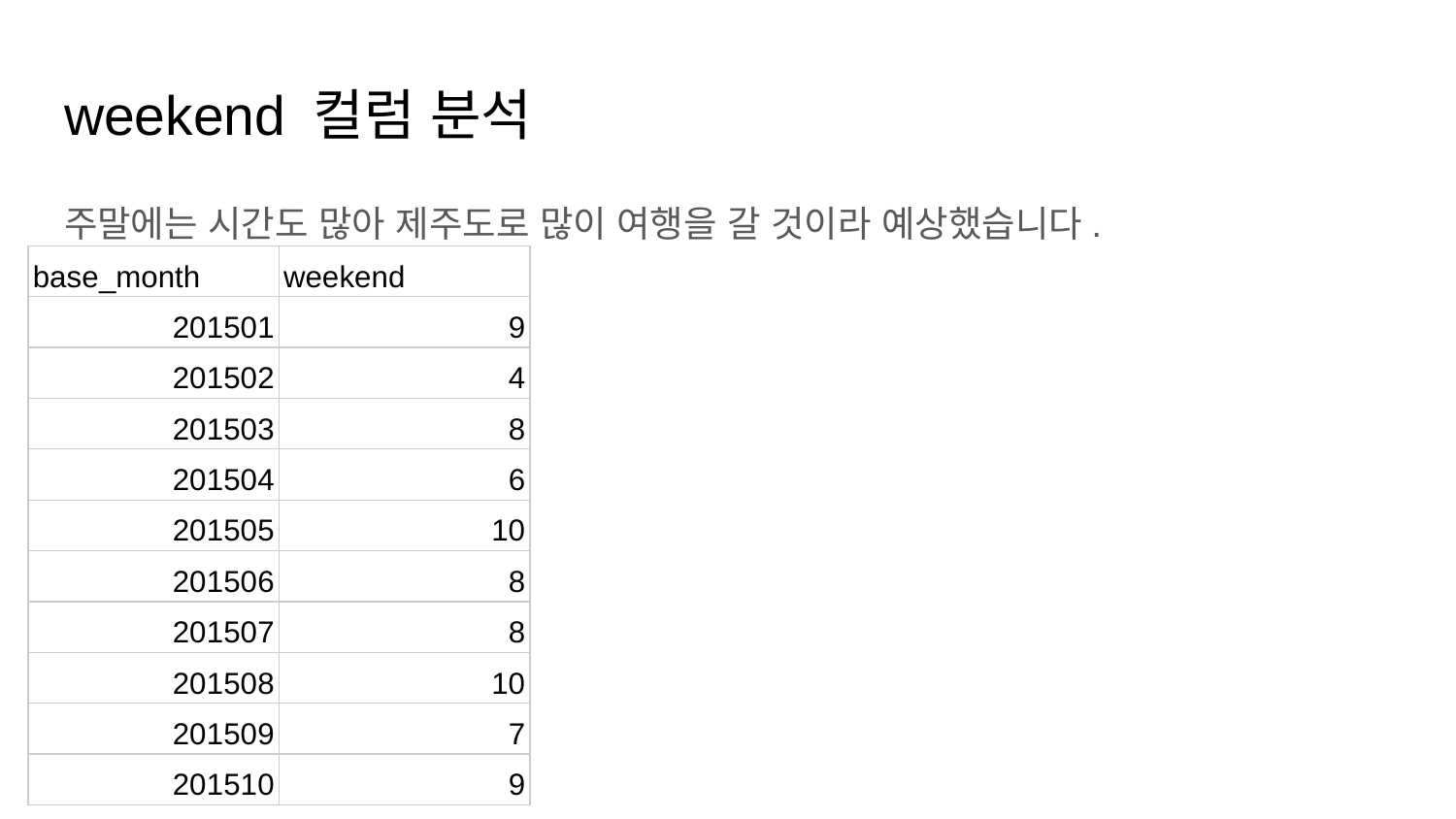

# weekend 컬럼 분석
주말에는 시간도 많아 제주도로 많이 여행을 갈 것이라 예상했습니다.
| base\_month | weekend |
| --- | --- |
| 201501 | 9 |
| 201502 | 4 |
| 201503 | 8 |
| 201504 | 6 |
| 201505 | 10 |
| 201506 | 8 |
| 201507 | 8 |
| 201508 | 10 |
| 201509 | 7 |
| 201510 | 9 |